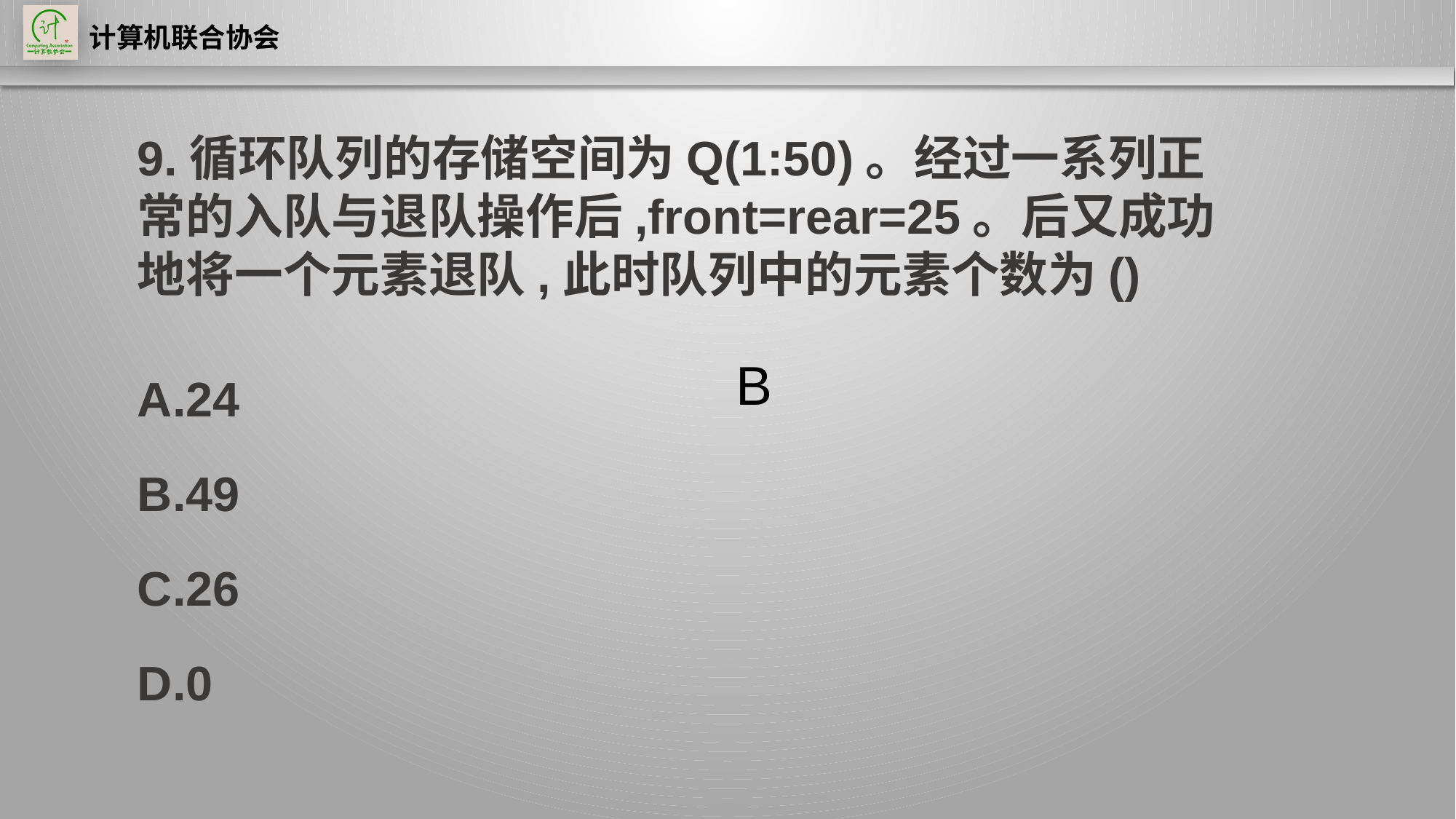

9.循环队列的存储空间为Q(1:50)。经过一系列正常的入队与退队操作后,front=rear=25。后又成功地将一个元素退队,此时队列中的元素个数为()
B
A.24
B.49
C.26
D.0